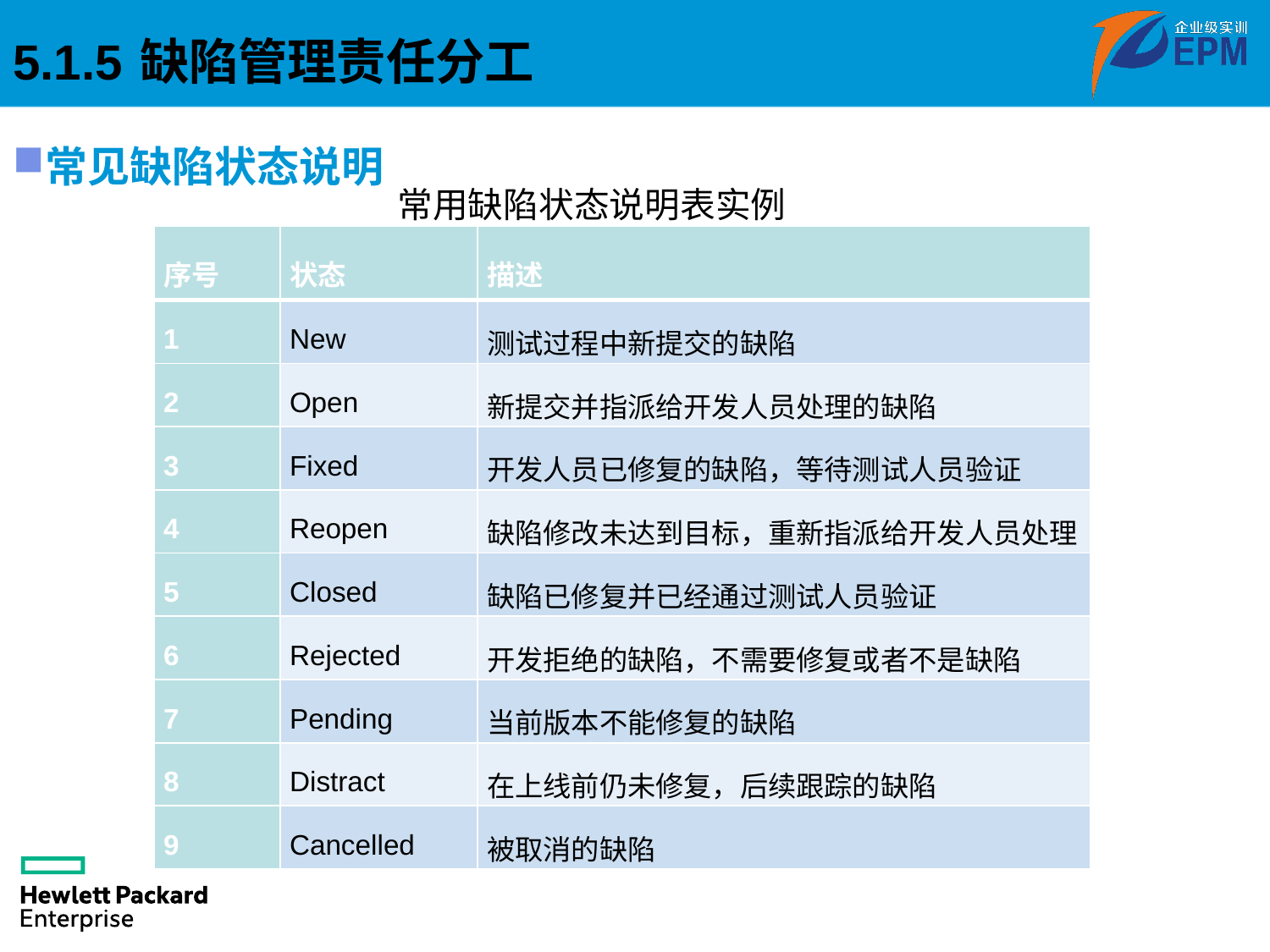

# 5.1.5	缺陷管理责任分工
常见缺陷状态说明
常用缺陷状态说明表实例
| 序号 | 状态 | 描述 |
| --- | --- | --- |
| 1 | New | 测试过程中新提交的缺陷 |
| 2 | Open | 新提交并指派给开发人员处理的缺陷 |
| 3 | Fixed | 开发人员已修复的缺陷，等待测试人员验证 |
| 4 | Reopen | 缺陷修改未达到目标，重新指派给开发人员处理 |
| 5 | Closed | 缺陷已修复并已经通过测试人员验证 |
| 6 | Rejected | 开发拒绝的缺陷，不需要修复或者不是缺陷 |
| 7 | Pending | 当前版本不能修复的缺陷 |
| 8 | Distract | 在上线前仍未修复，后续跟踪的缺陷 |
| 9 | Cancelled | 被取消的缺陷 |